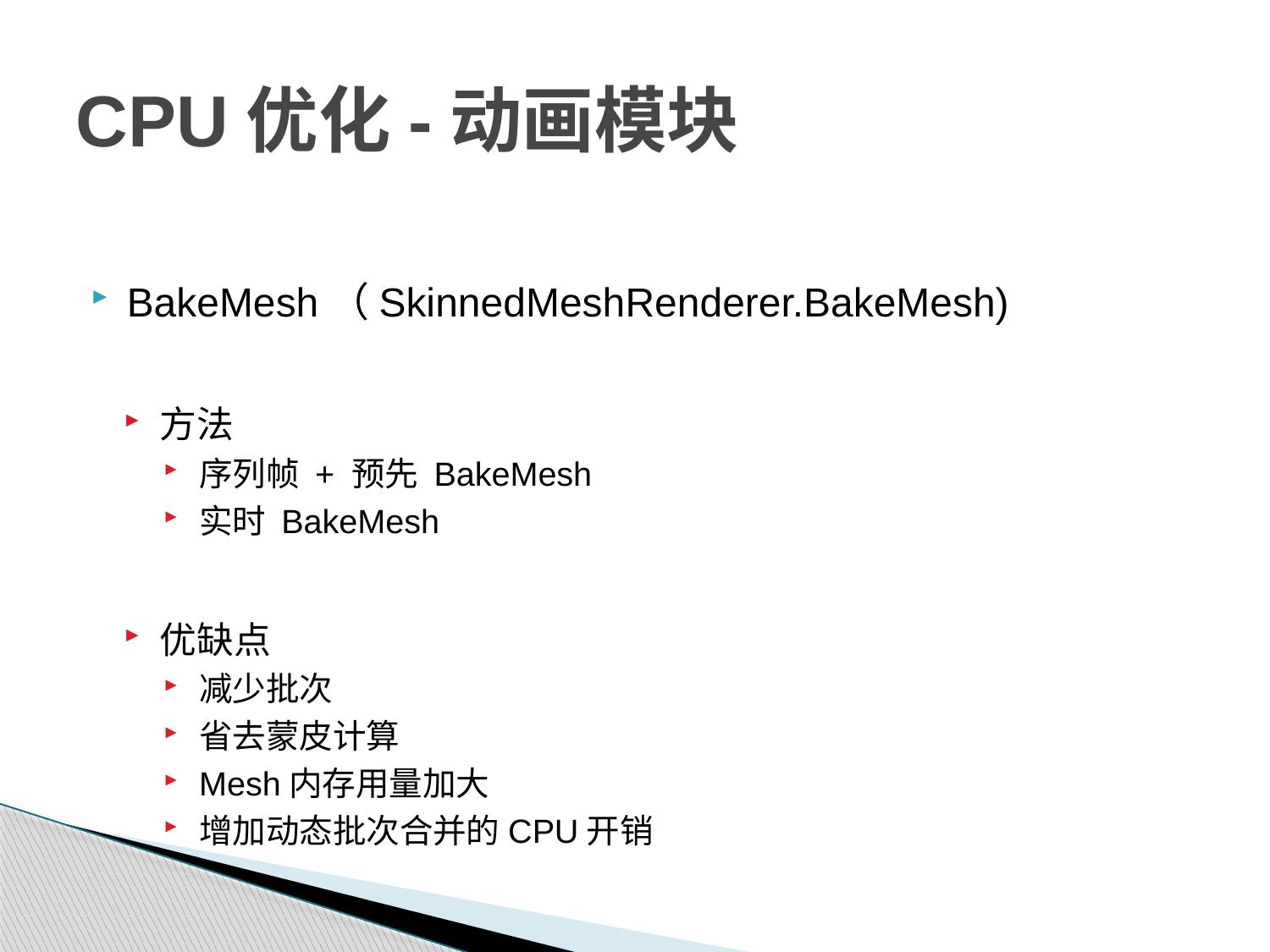

# CPU优化-动画模块

BakeMesh（SkinnedMeshRenderer.BakeMesh)

方法
序列帧 + 预先 BakeMesh
实时 BakeMesh

优缺点
减少批次
省去蒙皮计算
Mesh内存用量加大
增加动态批次合并的CPU开销